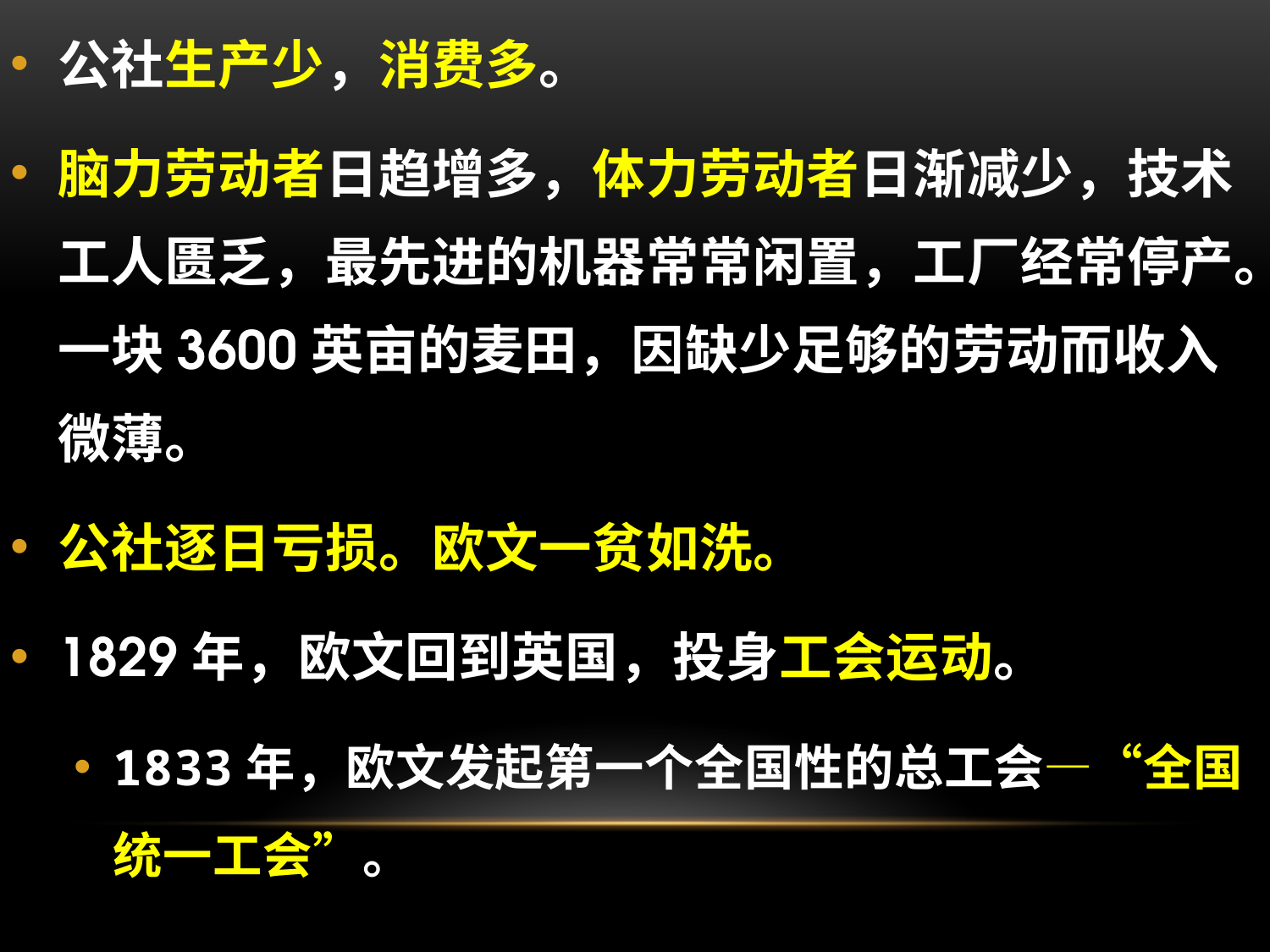

公社生产少，消费多。
脑力劳动者日趋增多，体力劳动者日渐减少，技术工人匮乏，最先进的机器常常闲置，工厂经常停产。一块3600英亩的麦田，因缺少足够的劳动而收入微薄。
公社逐日亏损。欧文一贫如洗。
1829年，欧文回到英国，投身工会运动。
1833年，欧文发起第一个全国性的总工会—“全国统一工会”。